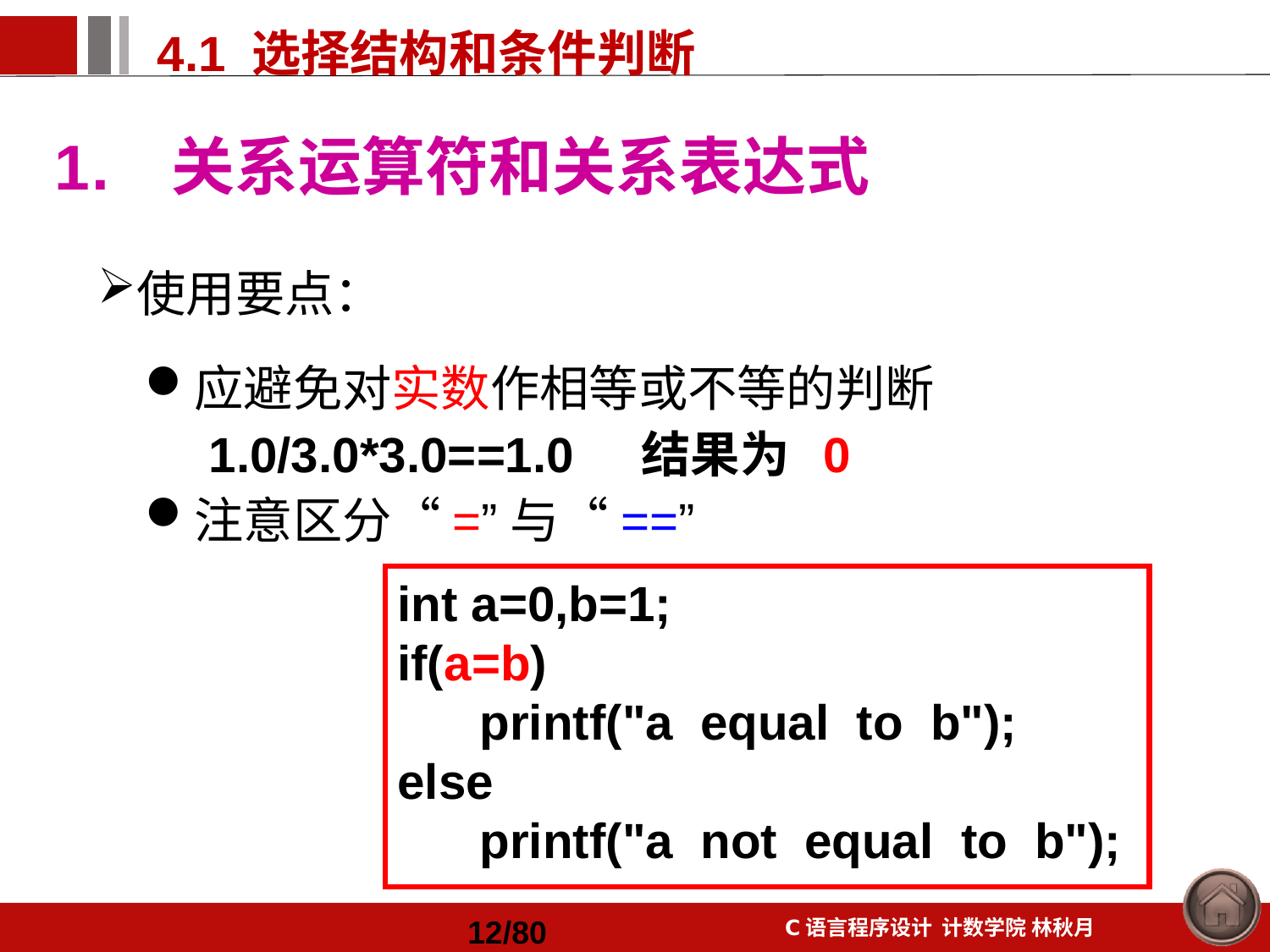

关系运算符和关系表达式
使用要点：
应避免对实数作相等或不等的判断
1.0/3.0*3.0==1.0    结果为  0
注意区分“=”与“==”

int a=0,b=1;
if(a=b)
      printf("a  equal  to  b");
else
      printf("a  not  equal  to  b");